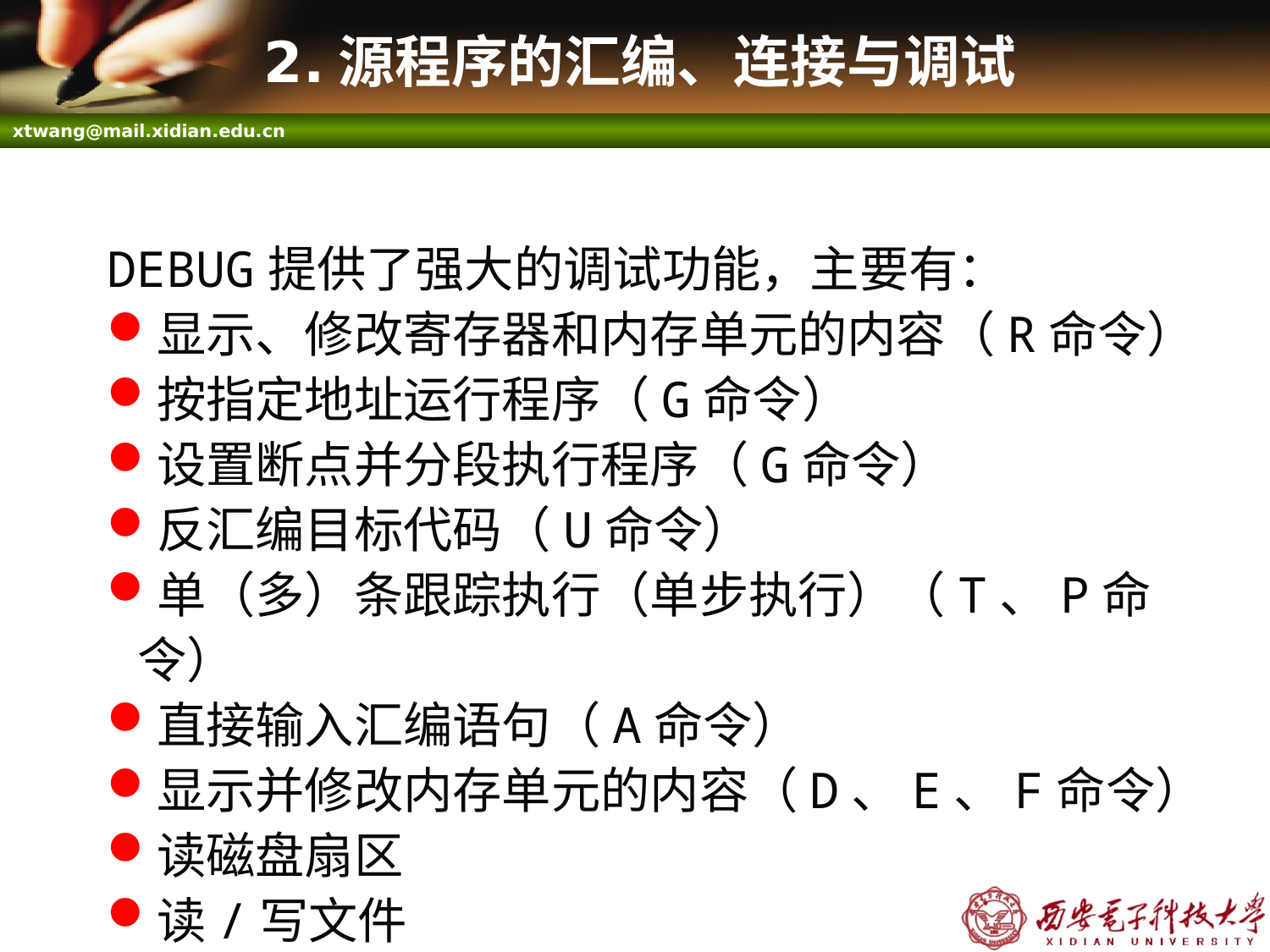

# 2.源程序的汇编、连接与调试
DEBUG提供了强大的调试功能，主要有：
显示、修改寄存器和内存单元的内容（R命令）
按指定地址运行程序（G命令）
设置断点并分段执行程序（G命令）
反汇编目标代码（U命令）
单（多）条跟踪执行（单步执行）（T、P命令）
直接输入汇编语句（A命令）
显示并修改内存单元的内容（D、E、F命令）
读磁盘扇区
读/写文件